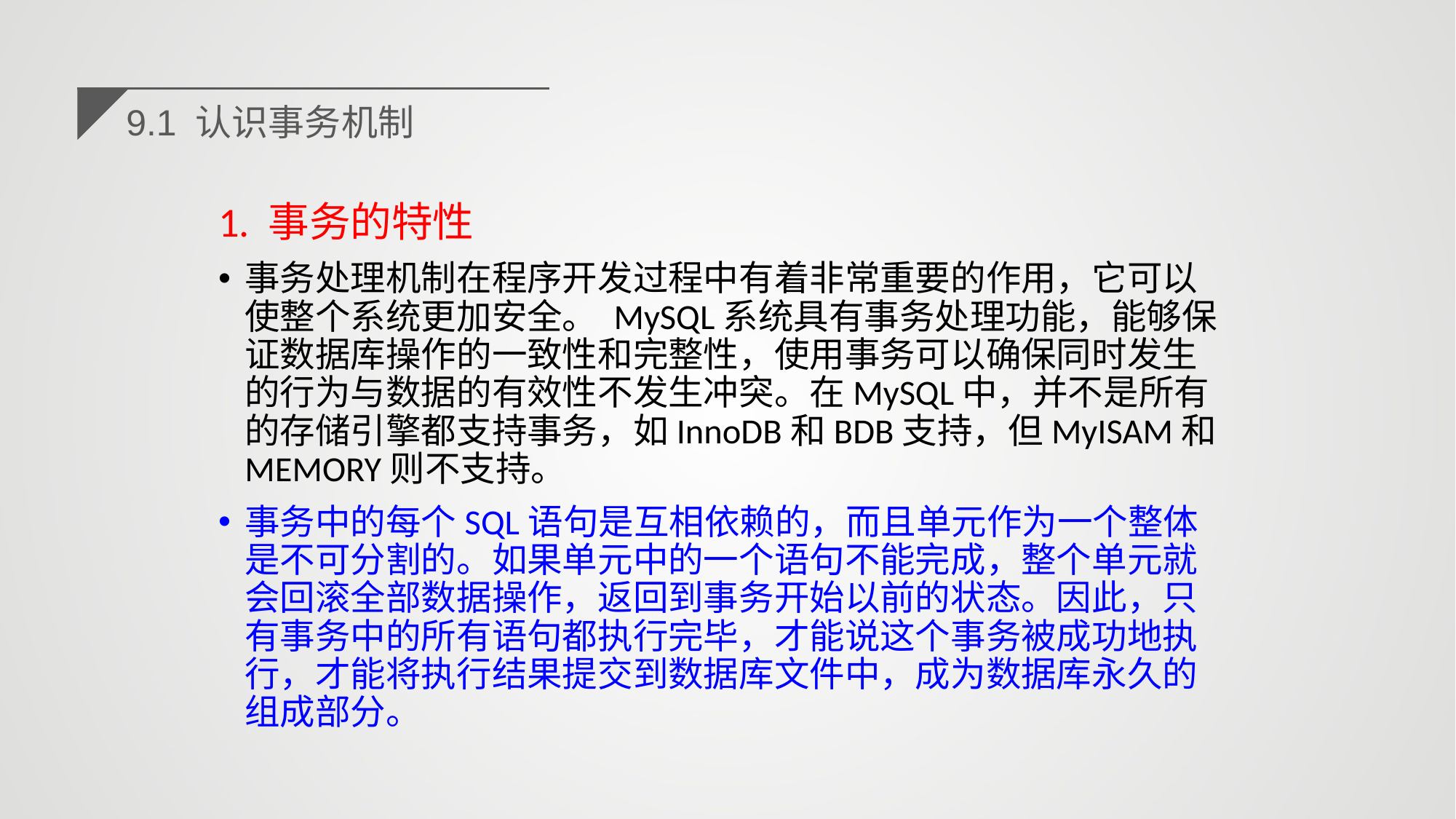

9.1 认识事务机制

1. 事务的特性
事务处理机制在程序开发过程中有着非常重要的作用，它可以使整个系统更加安全。 MySQL系统具有事务处理功能，能够保证数据库操作的一致性和完整性，使用事务可以确保同时发生的行为与数据的有效性不发生冲突。在MySQL中，并不是所有的存储引擎都支持事务，如InnoDB和BDB支持，但MyISAM和MEMORY则不支持。
事务中的每个SQL语句是互相依赖的，而且单元作为一个整体是不可分割的。如果单元中的一个语句不能完成，整个单元就会回滚全部数据操作，返回到事务开始以前的状态。因此，只有事务中的所有语句都执行完毕，才能说这个事务被成功地执行，才能将执行结果提交到数据库文件中，成为数据库永久的组成部分。